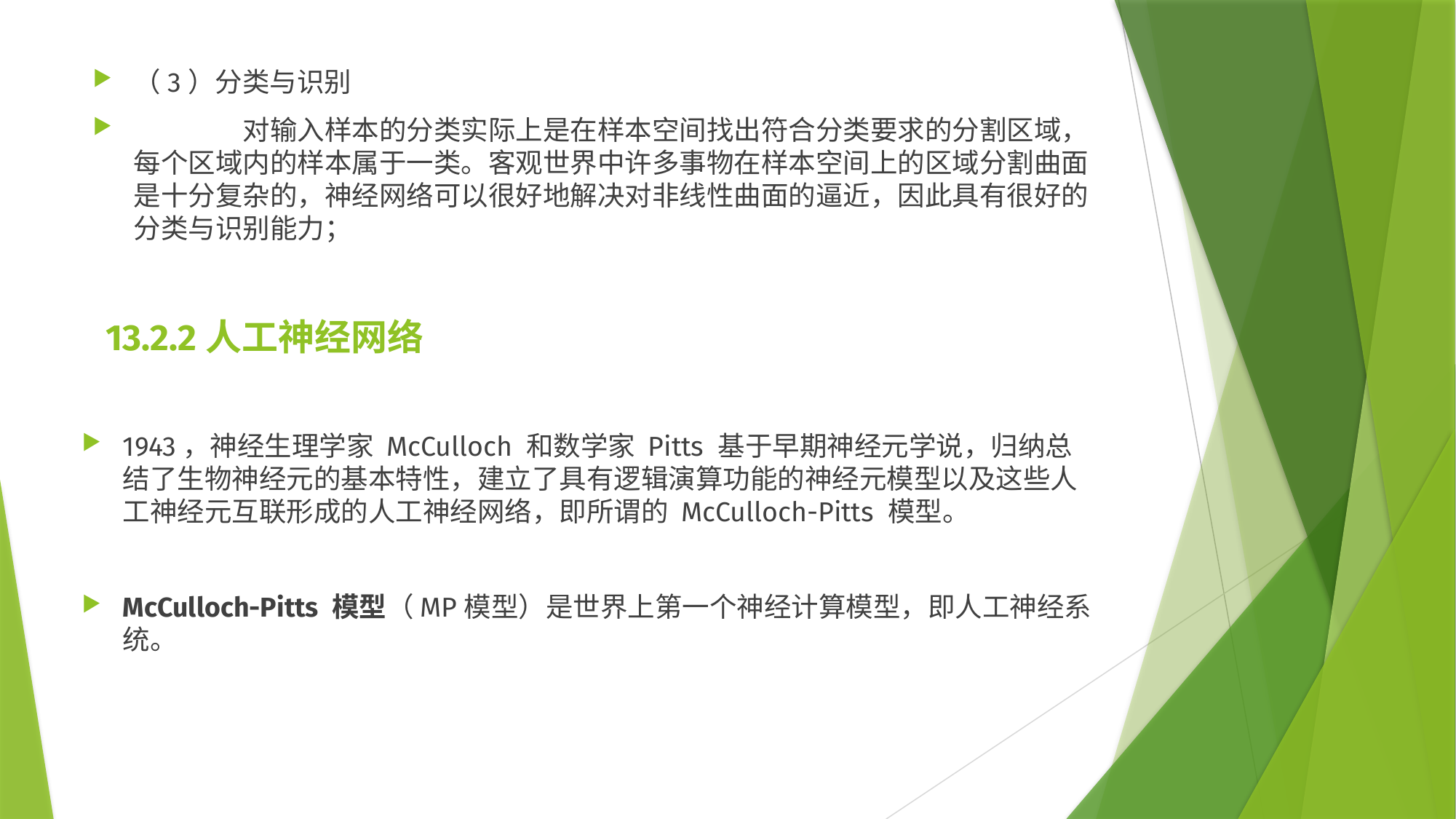

（3）分类与识别
	对输入样本的分类实际上是在样本空间找出符合分类要求的分割区域，每个区域内的样本属于一类。客观世界中许多事物在样本空间上的区域分割曲面是十分复杂的，神经网络可以很好地解决对非线性曲面的逼近，因此具有很好的分类与识别能力；

# 13.2.2人工神经网络
1943，神经生理学家 McCulloch 和数学家 Pitts 基于早期神经元学说，归纳总结了生物神经元的基本特性，建立了具有逻辑演算功能的神经元模型以及这些人工神经元互联形成的人工神经网络，即所谓的 McCulloch-Pitts 模型。

McCulloch-Pitts 模型（MP模型）是世界上第一个神经计算模型，即人工神经系统。